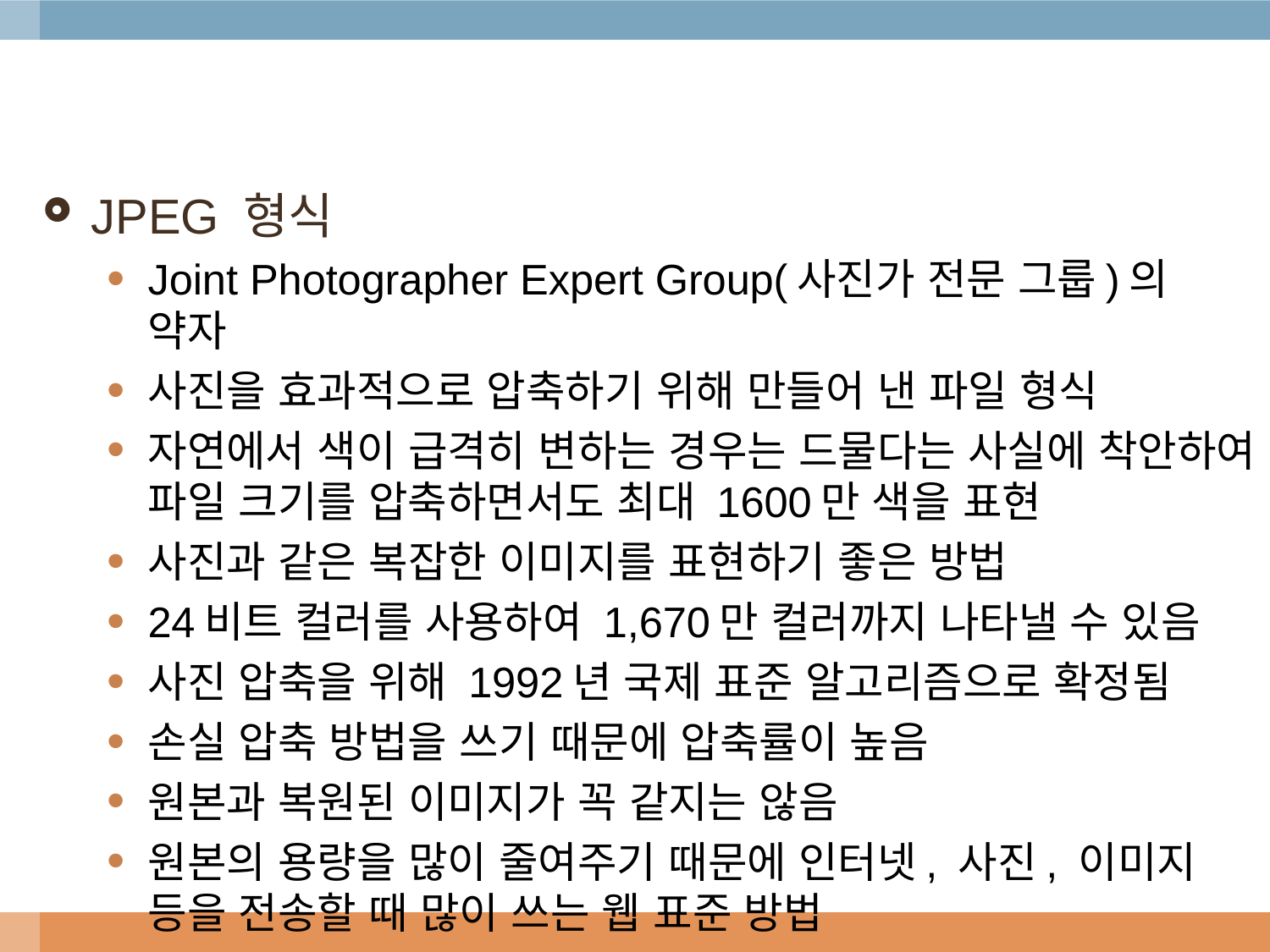

#
JPEG 형식
Joint Photographer Expert Group(사진가 전문 그룹)의 약자
사진을 효과적으로 압축하기 위해 만들어 낸 파일 형식
자연에서 색이 급격히 변하는 경우는 드물다는 사실에 착안하여 파일 크기를 압축하면서도 최대 1600만 색을 표현
사진과 같은 복잡한 이미지를 표현하기 좋은 방법
24비트 컬러를 사용하여 1,670만 컬러까지 나타낼 수 있음
사진 압축을 위해 1992년 국제 표준 알고리즘으로 확정됨
손실 압축 방법을 쓰기 때문에 압축률이 높음
원본과 복원된 이미지가 꼭 같지는 않음
원본의 용량을 많이 줄여주기 때문에 인터넷, 사진, 이미지 등을 전송할 때 많이 쓰는 웹 표준 방법